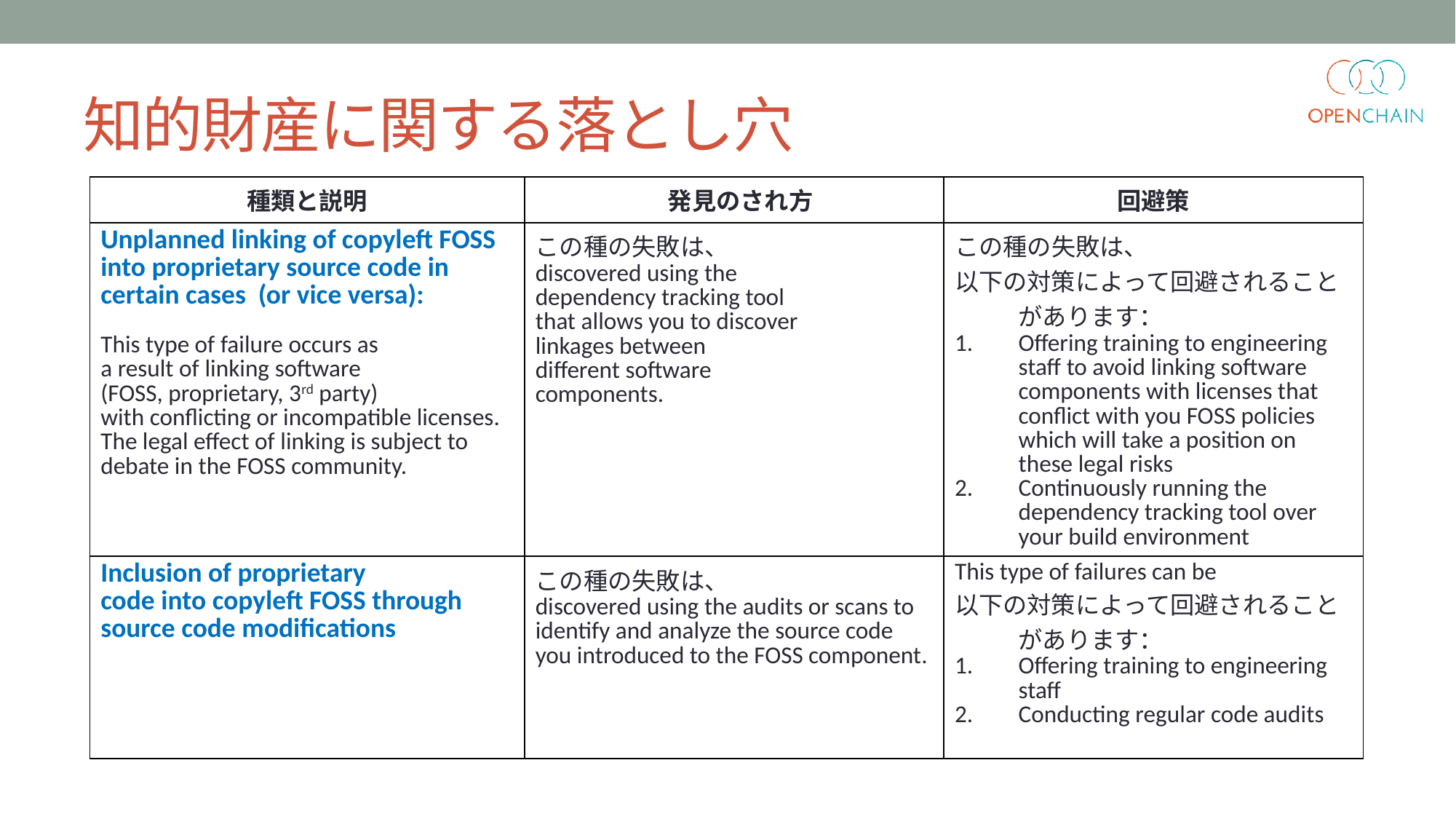

# 知的財産に関する落とし穴
| 種類と説明 | 発見のされ方 | 回避策 |
| --- | --- | --- |
| Unplanned linking of copyleft FOSS into proprietary source code in certain cases (or vice versa): This type of failure occurs as a result of linking software (FOSS, proprietary, 3rd party) with conflicting or incompatible licenses. The legal effect of linking is subject to debate in the FOSS community. | この種の失敗は、 discovered using the dependency tracking tool that allows you to discover linkages between different software components. | この種の失敗は、 以下の対策によって回避されることがあります： Offering training to engineering staff to avoid linking software components with licenses that conflict with you FOSS policies which will take a position on these legal risks Continuously running the dependency tracking tool over your build environment |
| Inclusion of proprietary code into copyleft FOSS through source code modifications | この種の失敗は、 discovered using the audits or scans to identify and analyze the source code you introduced to the FOSS component. | This type of failures can be 以下の対策によって回避されることがあります： Offering training to engineering staff Conducting regular code audits |